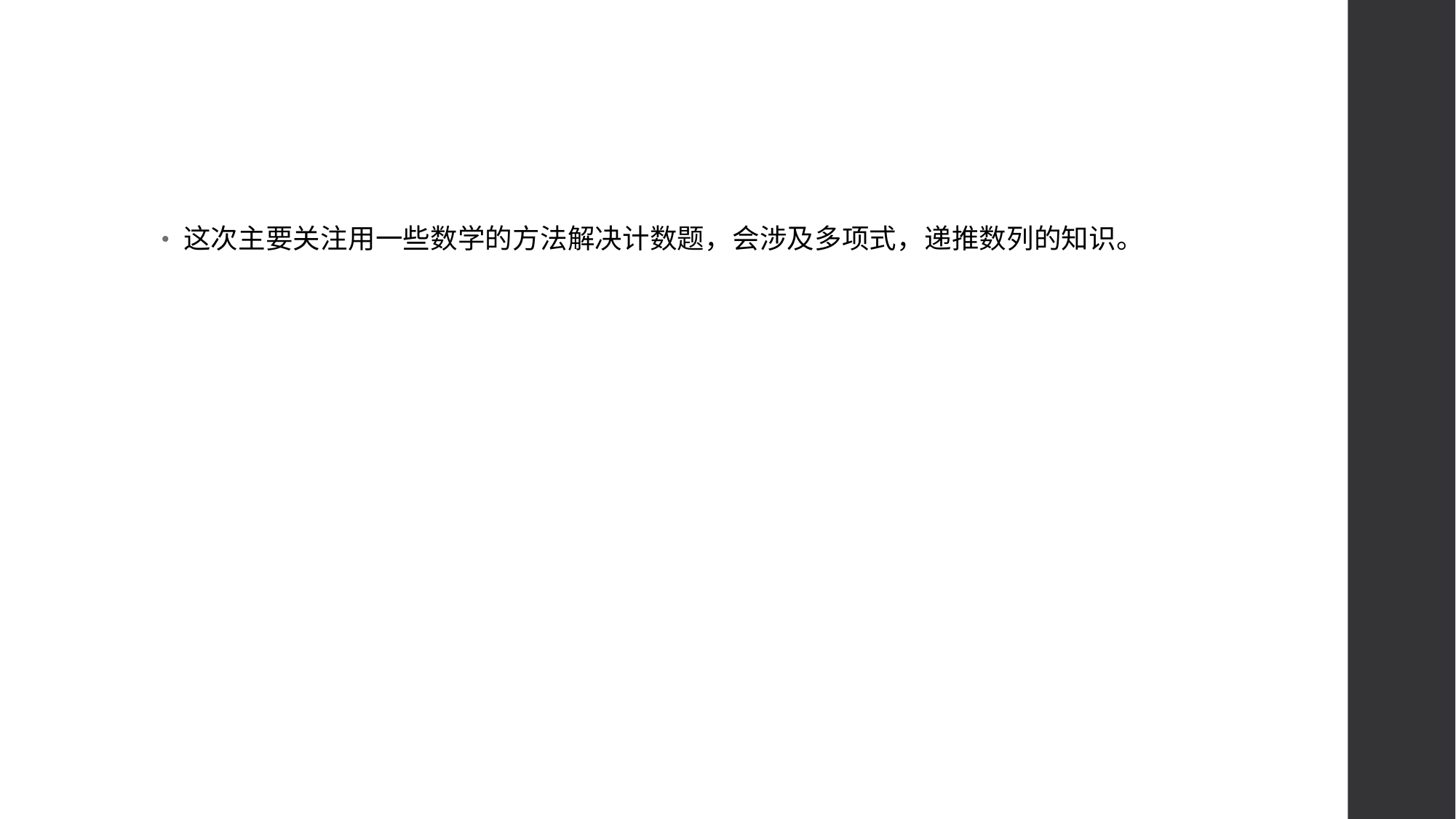

#
这次主要关注用一些数学的方法解决计数题，会涉及多项式，递推数列的知识。